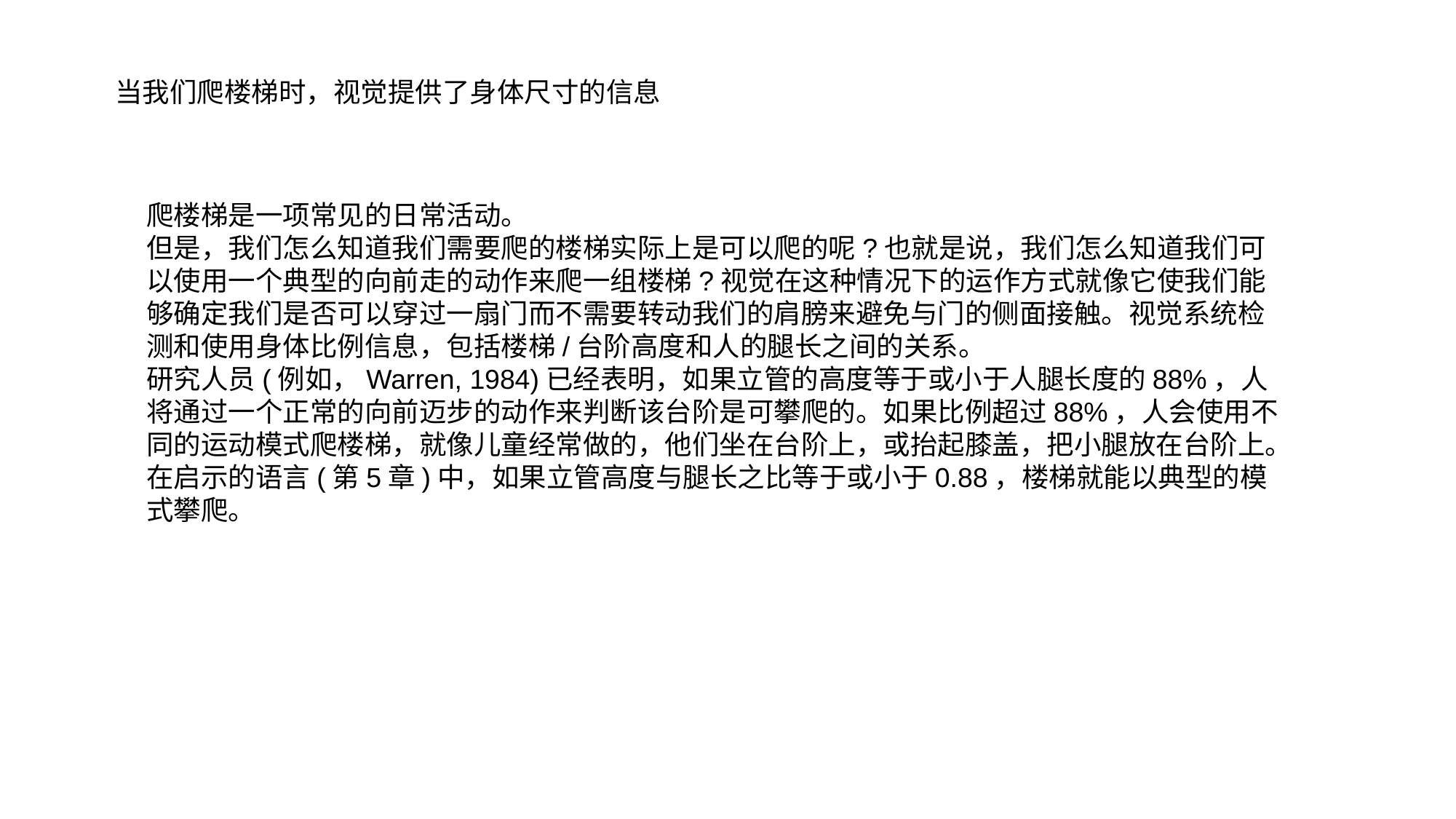

当我们爬楼梯时，视觉提供了身体尺寸的信息
爬楼梯是一项常见的日常活动。
但是，我们怎么知道我们需要爬的楼梯实际上是可以爬的呢?也就是说，我们怎么知道我们可以使用一个典型的向前走的动作来爬一组楼梯?视觉在这种情况下的运作方式就像它使我们能够确定我们是否可以穿过一扇门而不需要转动我们的肩膀来避免与门的侧面接触。视觉系统检测和使用身体比例信息，包括楼梯/台阶高度和人的腿长之间的关系。
研究人员(例如，Warren, 1984)已经表明，如果立管的高度等于或小于人腿长度的88%，人将通过一个正常的向前迈步的动作来判断该台阶是可攀爬的。如果比例超过88%，人会使用不同的运动模式爬楼梯，就像儿童经常做的，他们坐在台阶上，或抬起膝盖，把小腿放在台阶上。在启示的语言(第5章)中，如果立管高度与腿长之比等于或小于0.88，楼梯就能以典型的模式攀爬。